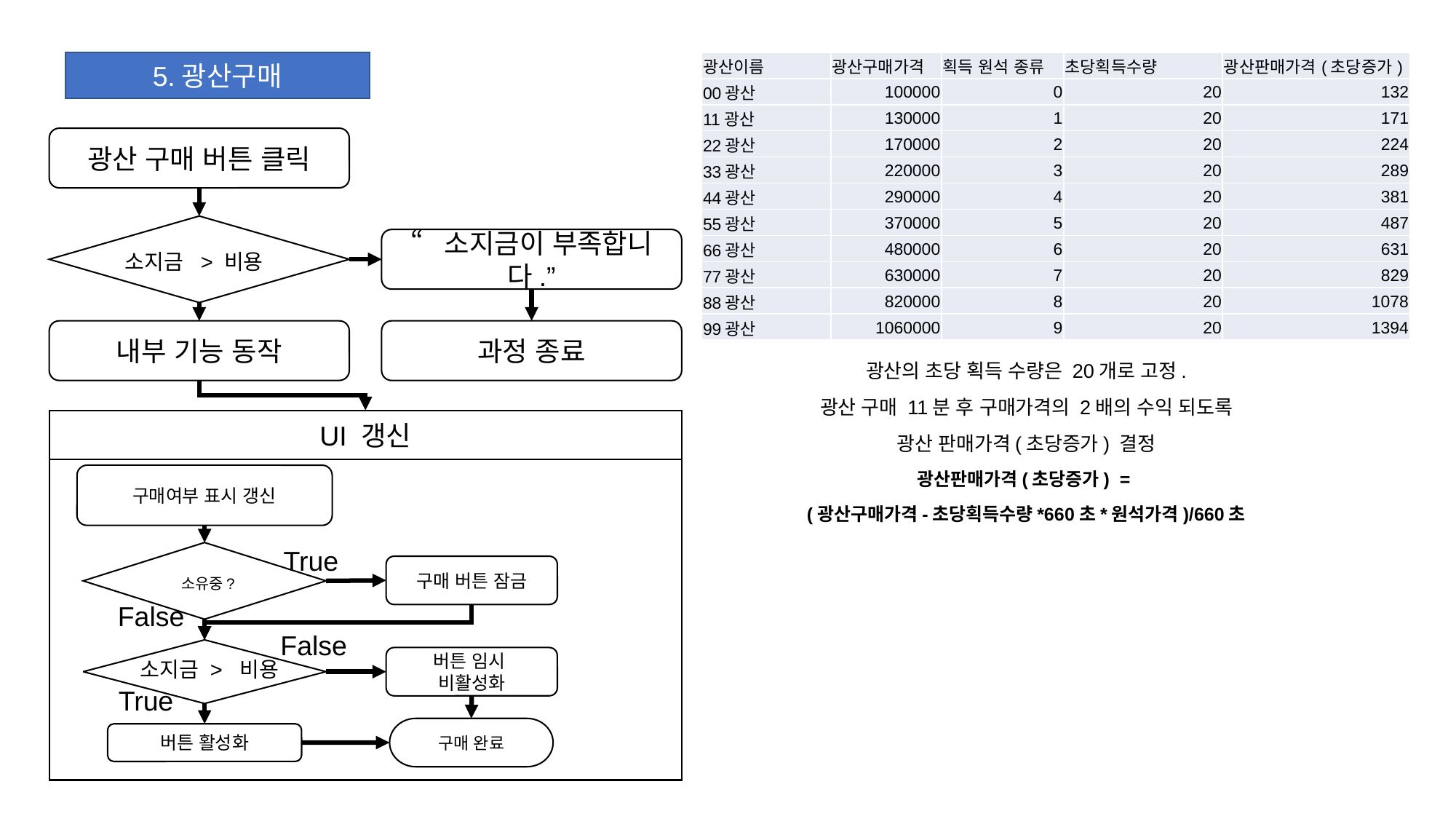

5.광산구매
| 광산이름 | 광산구매가격 | 획득 원석 종류 | 초당획득수량 | 광산판매가격(초당증가) |
| --- | --- | --- | --- | --- |
| 00광산 | 100000 | 0 | 20 | 132 |
| 11광산 | 130000 | 1 | 20 | 171 |
| 22광산 | 170000 | 2 | 20 | 224 |
| 33광산 | 220000 | 3 | 20 | 289 |
| 44광산 | 290000 | 4 | 20 | 381 |
| 55광산 | 370000 | 5 | 20 | 487 |
| 66광산 | 480000 | 6 | 20 | 631 |
| 77광산 | 630000 | 7 | 20 | 829 |
| 88광산 | 820000 | 8 | 20 | 1078 |
| 99광산 | 1060000 | 9 | 20 | 1394 |
광산 구매 버튼 클릭

“소지금이 부족합니다.”
소지금  > 비용
내부 기능 동작
과정 종료

UI 갱신
구매여부 표시 갱신
True

구매 버튼 잠금
 소유중?
False
False

버튼 임시
비활성화
 소지금 >  비용
True
구매 완료
버튼 활성화
광산의 초당 획득 수량은 20개로 고정.
광산 구매 11분 후 구매가격의 2배의 수익 되도록
광산 판매가격(초당증가) 결정
광산판매가격(초당증가)  =
(광산구매가격-초당획득수량*660초*원석가격)/660초